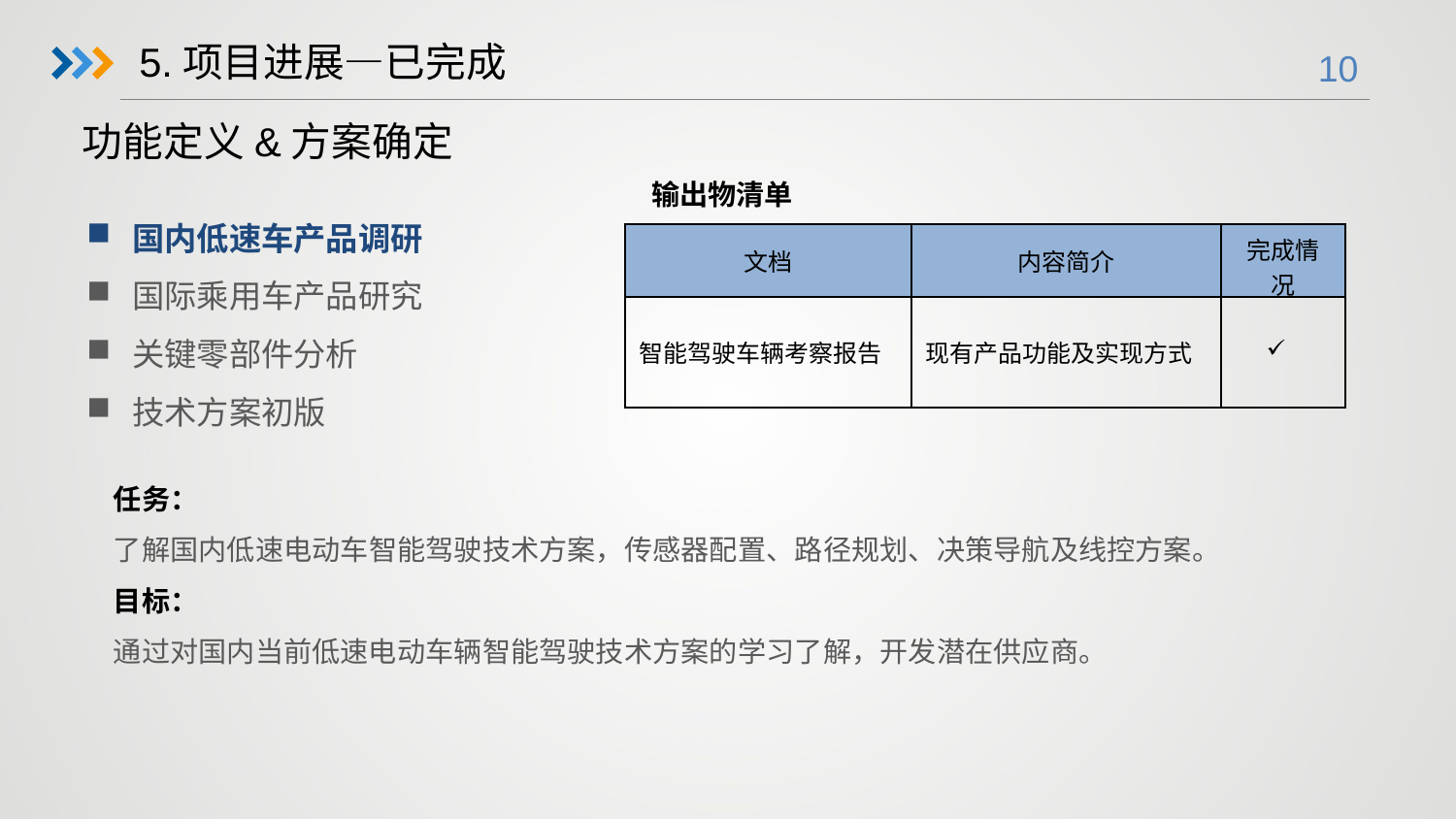

5.项目进展—已完成
功能定义&方案确定
输出物清单
国内低速车产品调研
国际乘用车产品研究
关键零部件分析
技术方案初版
| 文档 | 内容简介 | 完成情况 |
| --- | --- | --- |
| 智能驾驶车辆考察报告 | 现有产品功能及实现方式 |  |
任务：
了解国内低速电动车智能驾驶技术方案，传感器配置、路径规划、决策导航及线控方案。
目标：
通过对国内当前低速电动车辆智能驾驶技术方案的学习了解，开发潜在供应商。